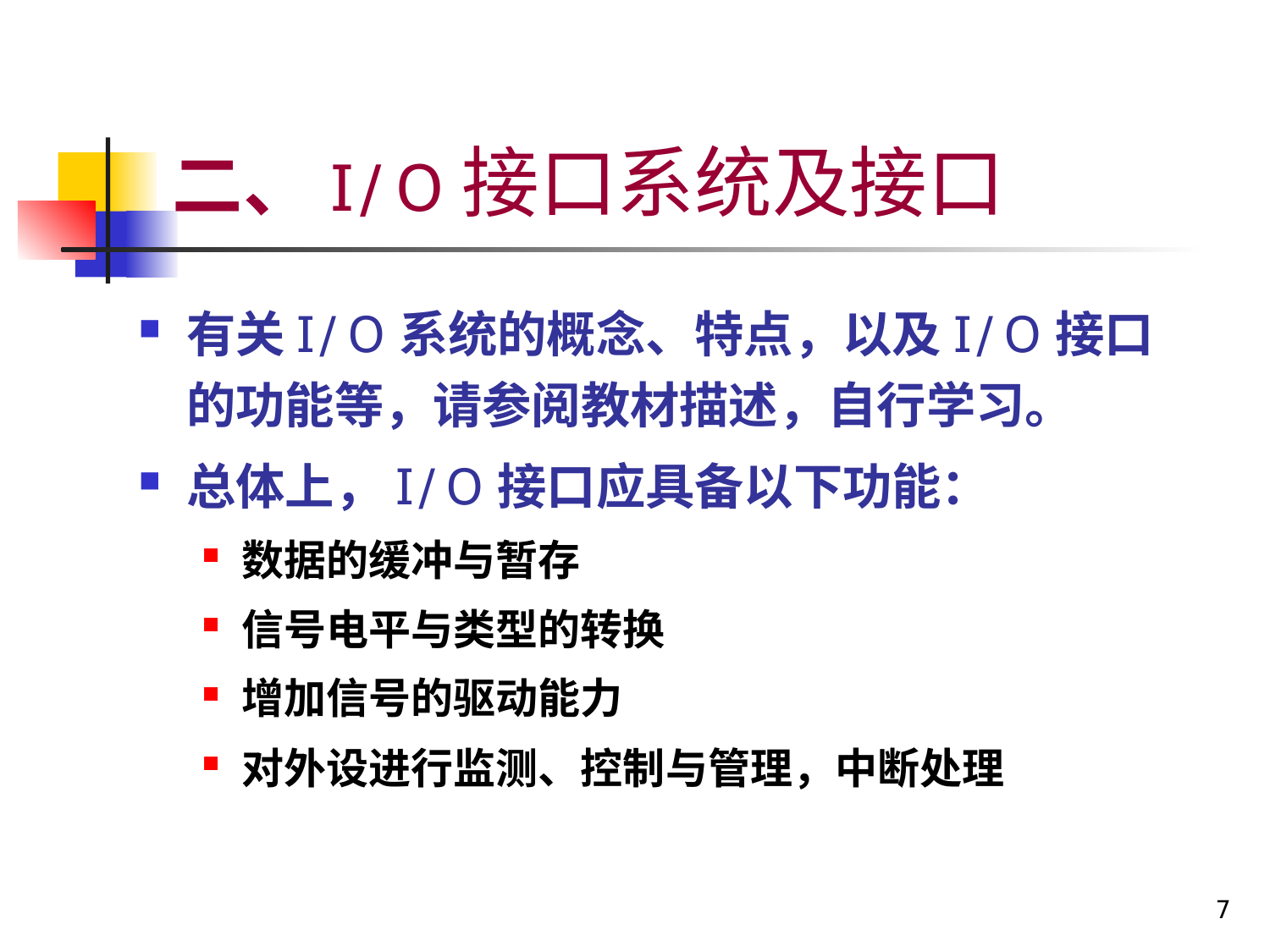

# 二、I/O接口系统及接口
有关I/O系统的概念、特点，以及I/O接口的功能等，请参阅教材描述，自行学习。
总体上，I/O接口应具备以下功能：
数据的缓冲与暂存
信号电平与类型的转换
增加信号的驱动能力
对外设进行监测、控制与管理，中断处理
7